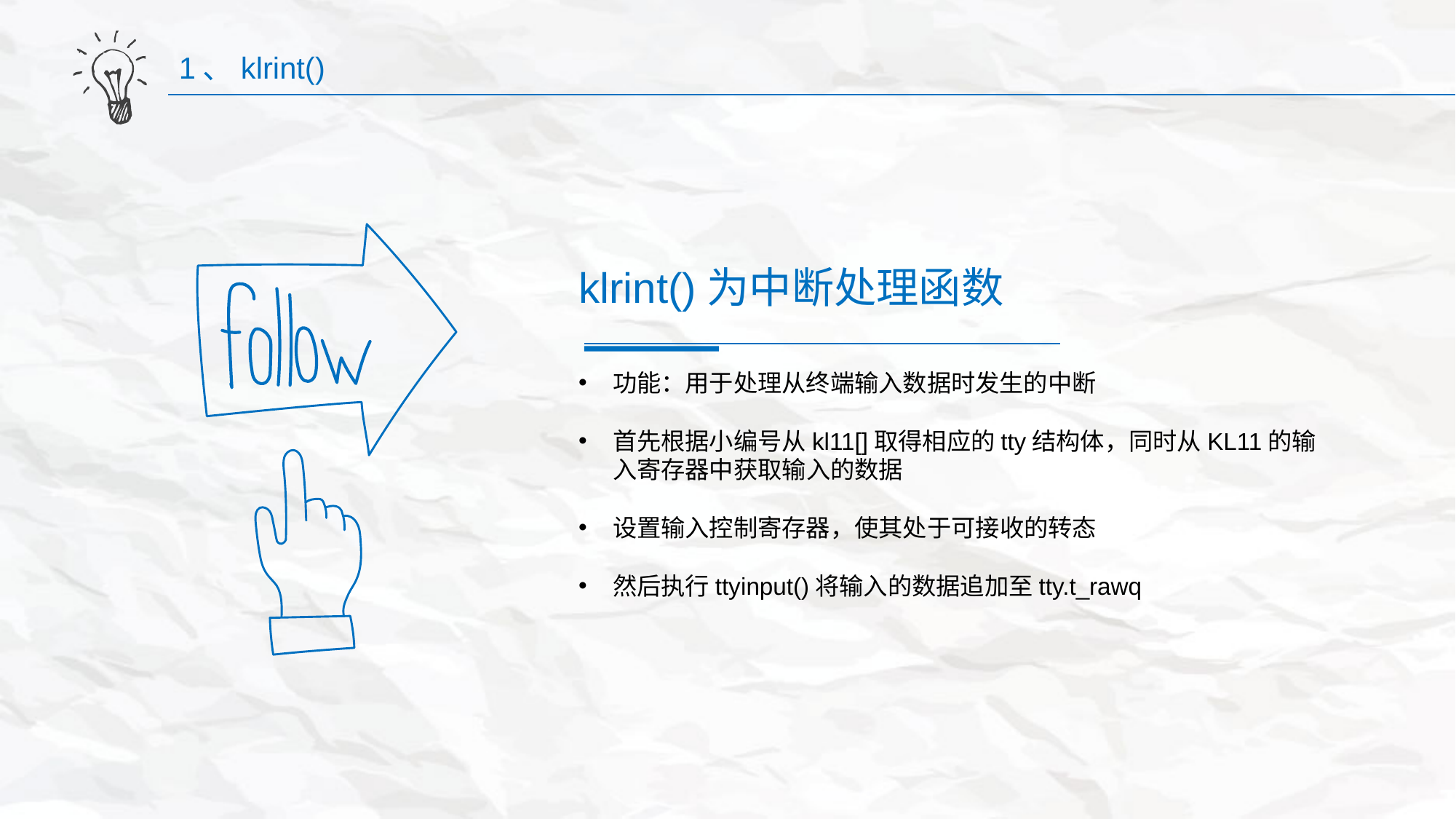

1、klrint()

klrint()为中断处理函数
功能：用于处理从终端输入数据时发生的中断

首先根据小编号从kl11[]取得相应的tty结构体，同时从KL11的输入寄存器中获取输入的数据

设置输入控制寄存器，使其处于可接收的转态

然后执行ttyinput()将输入的数据追加至tty.t_rawq